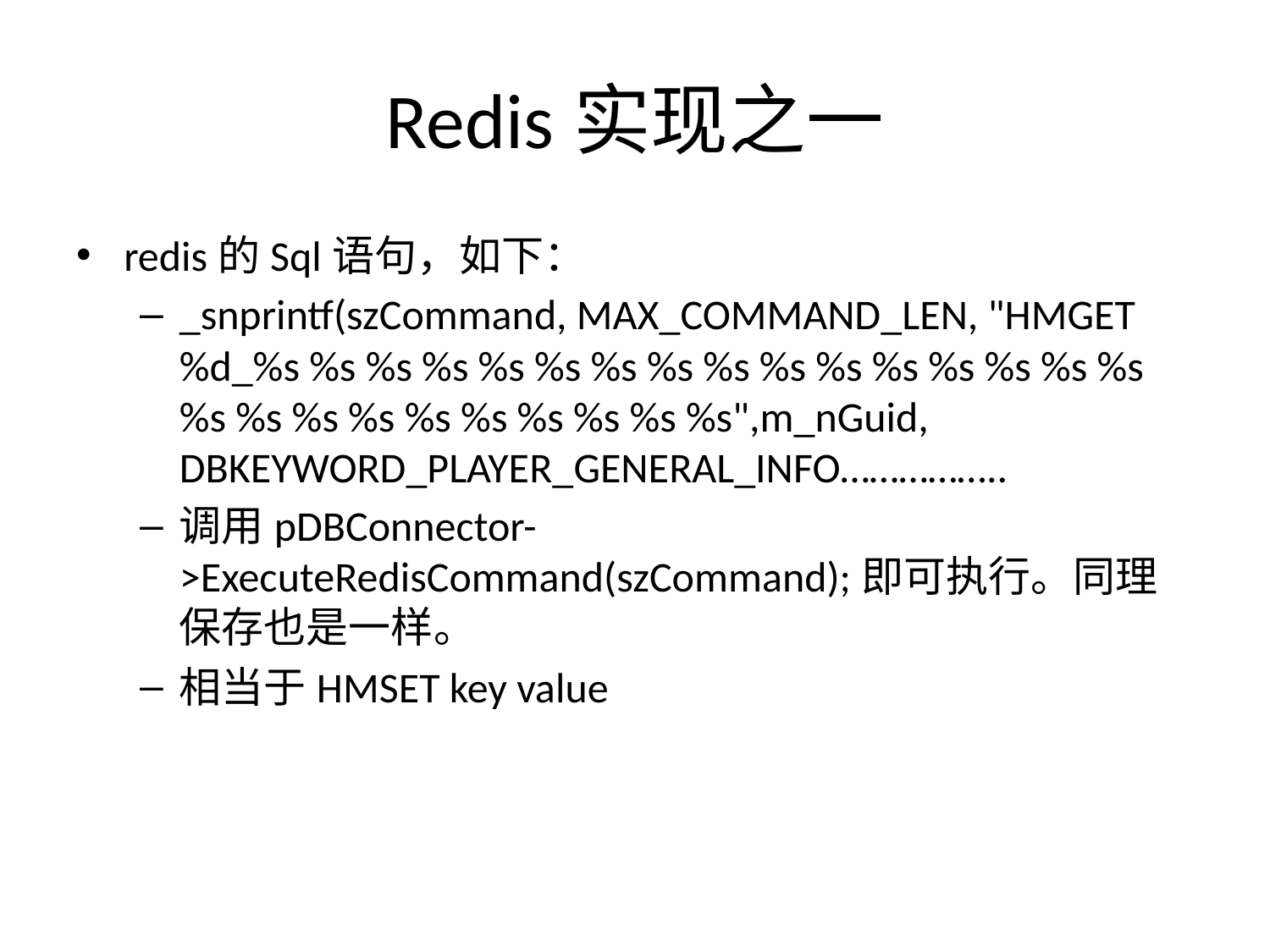

# Redis实现之一
redis的Sql语句，如下：
_snprintf(szCommand, MAX_COMMAND_LEN, "HMGET %d_%s %s %s %s %s %s %s %s %s %s %s %s %s %s %s %s %s %s %s %s %s %s %s %s %s %s",m_nGuid, DBKEYWORD_PLAYER_GENERAL_INFO……………..
调用pDBConnector->ExecuteRedisCommand(szCommand);即可执行。同理保存也是一样。
相当于HMSET key value